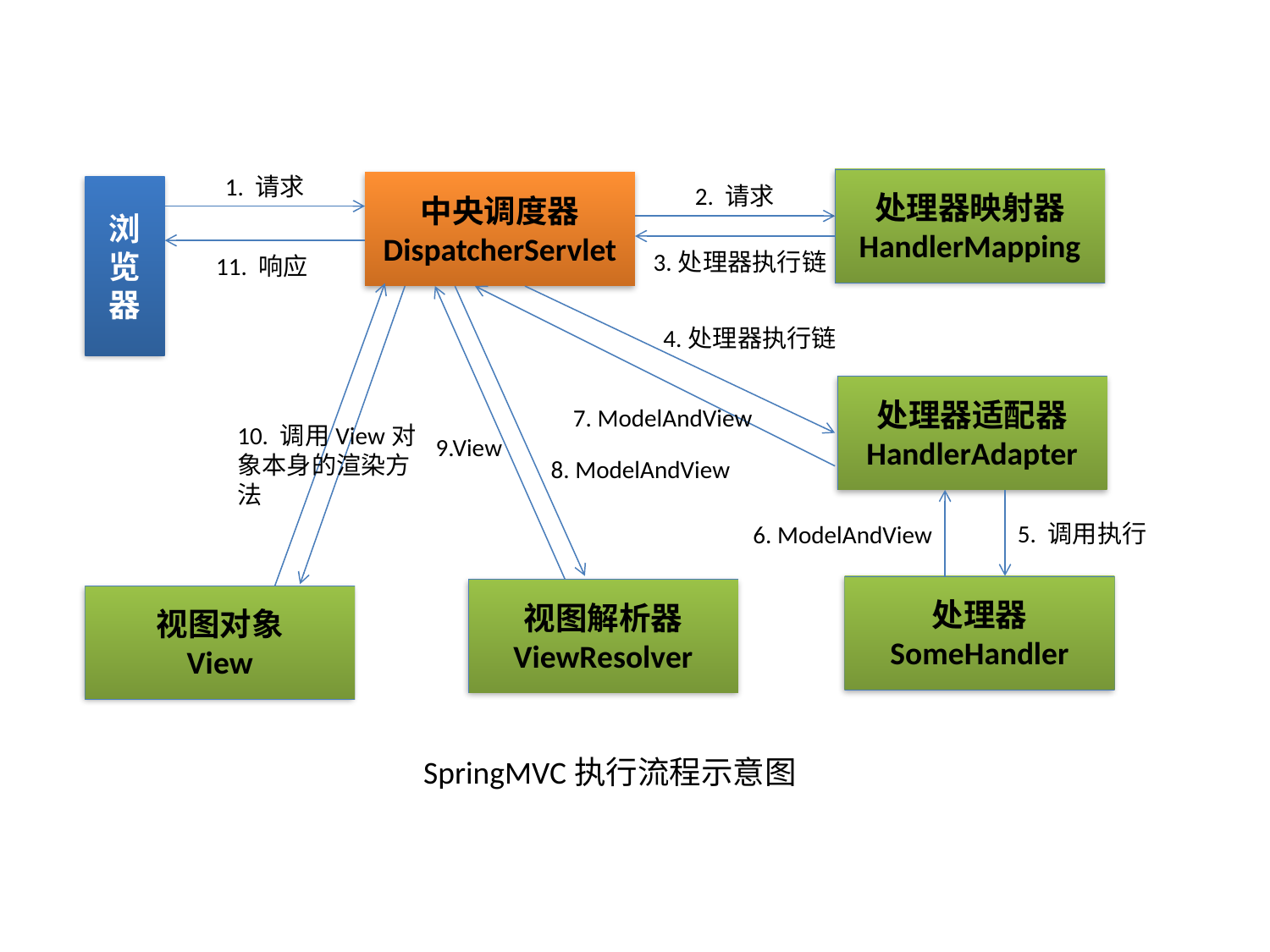

1. 请求
处理器映射器
HandlerMapping
中央调度器
DispatcherServlet
2. 请求
浏览器
3.处理器执行链
11. 响应
4.处理器执行链
处理器适配器
HandlerAdapter
7. ModelAndView
10. 调用View对象本身的渲染方法
9.View
8. ModelAndView
5. 调用执行
6. ModelAndView
处理器
SomeHandler
视图解析器
ViewResolver
视图对象
View
SpringMVC执行流程示意图